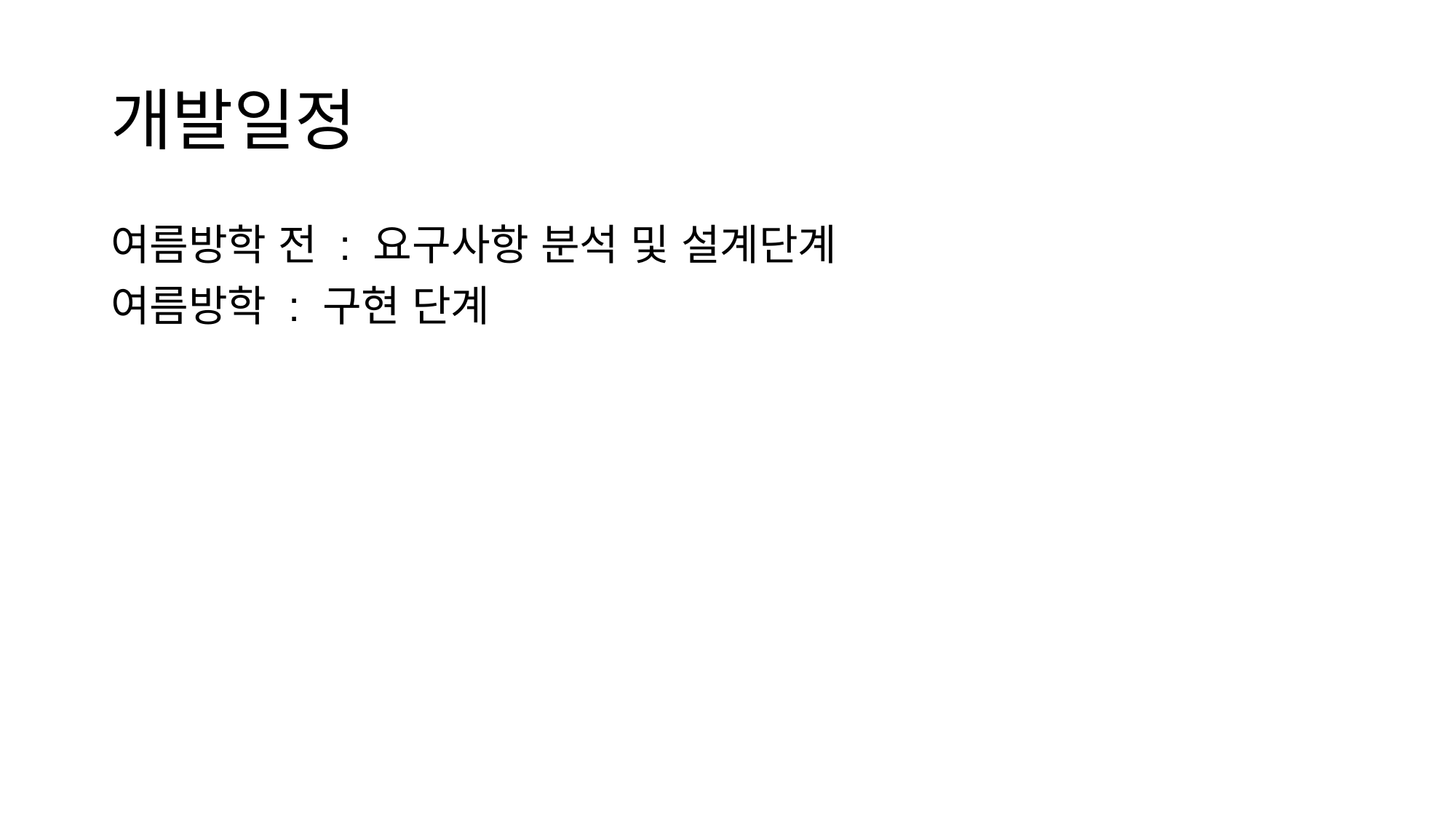

# 개발일정
여름방학 전 : 요구사항 분석 및 설계단계
여름방학 : 구현 단계